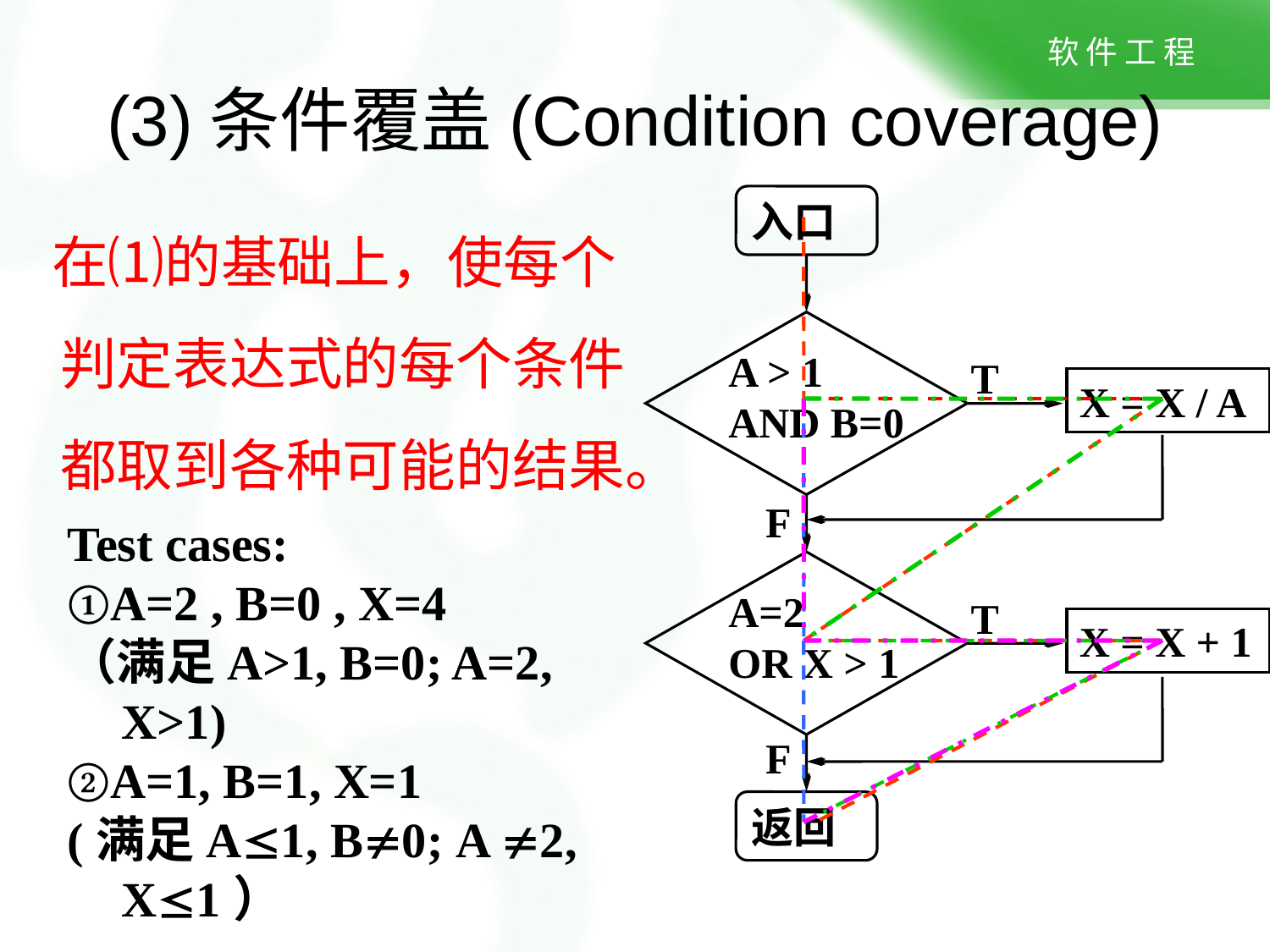

(3)条件覆盖(Condition coverage)
  在⑴的基础上，使每个判定表达式的每个条件都取到各种可能的结果。
入口

A > 1
AND B=0
T
X = X / A

F

A=2
OR X > 1
T

X = X + 1

F

返回

Test cases:
①A=2 , B=0 , X=4
（满足A>1, B=0; A=2, X>1)
②A=1, B=1, X=1
(满足A≤1, B≠0; A ≠2, X≤1）